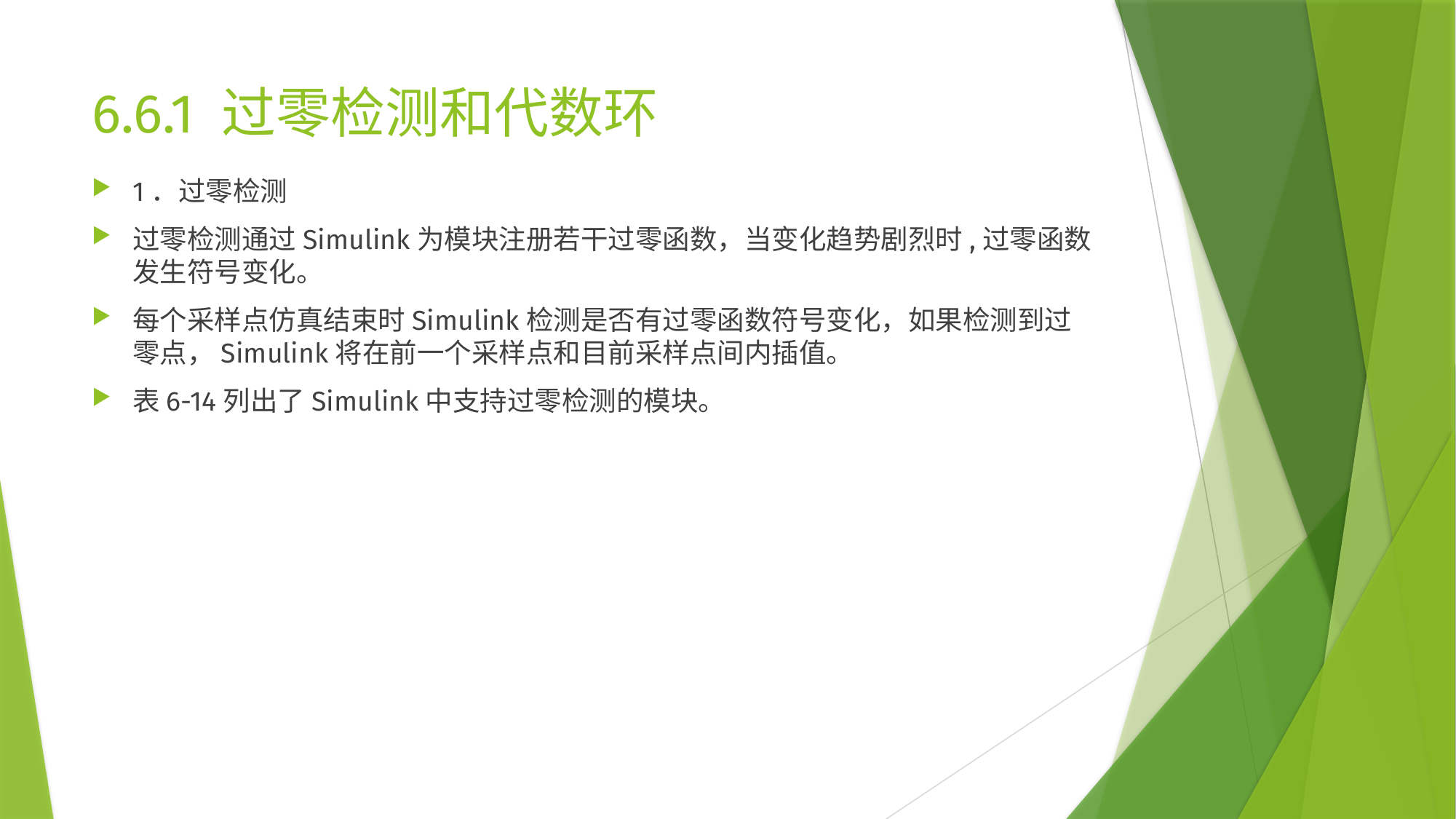

# 6.6.1 过零检测和代数环
1．过零检测
过零检测通过Simulink为模块注册若干过零函数，当变化趋势剧烈时,过零函数发生符号变化。
每个采样点仿真结束时Simulink检测是否有过零函数符号变化，如果检测到过零点，Simulink将在前一个采样点和目前采样点间内插值。
表6-14列出了Simulink中支持过零检测的模块。